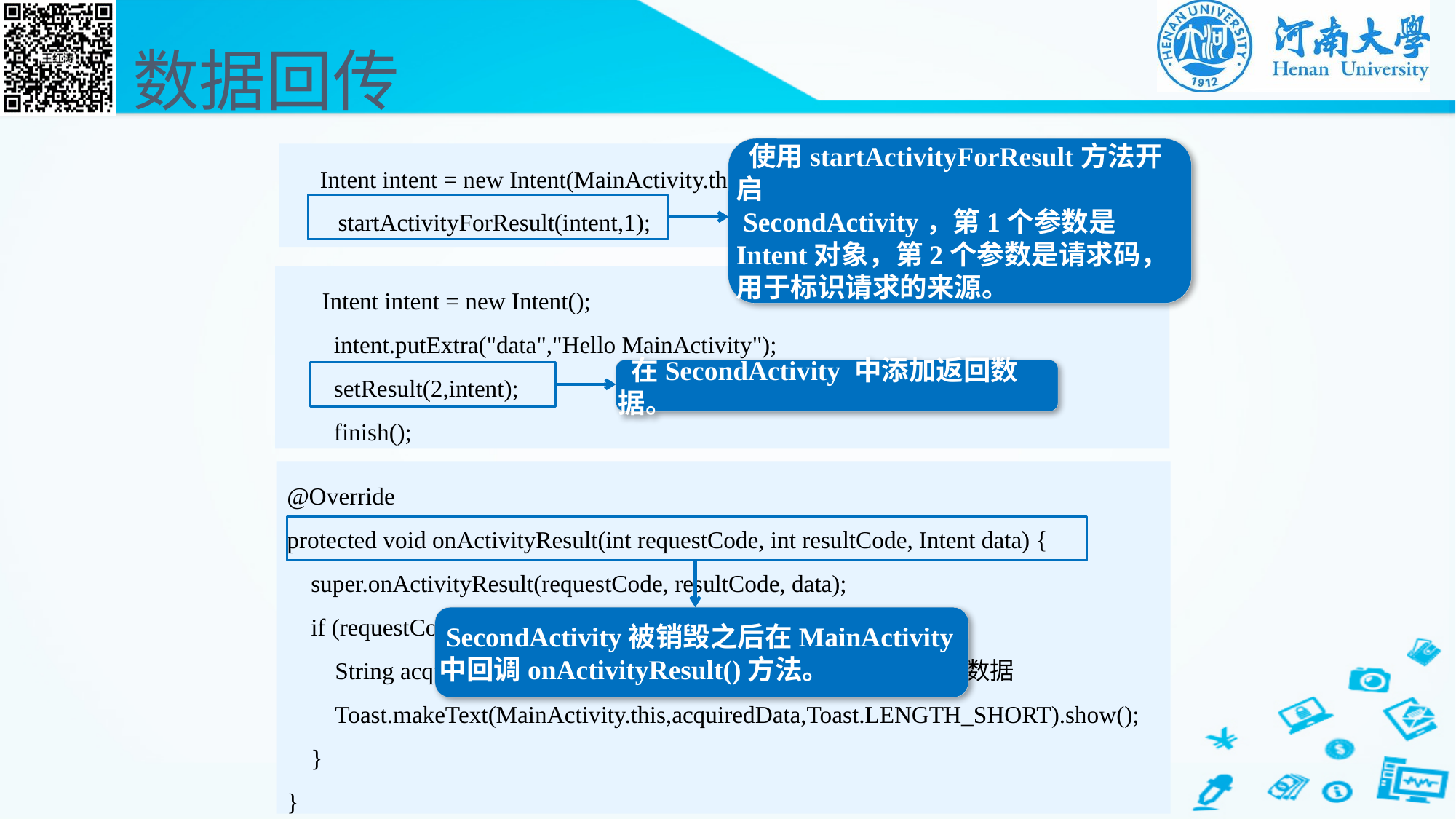

# 数据回传
 使用startActivityForResult方法开启
 SecondActivity，第1个参数是Intent对象，第2个参数是请求码，用于标识请求的来源。
     Intent intent = new Intent(MainActivity.this,SecondActivity.class);
        startActivityForResult(intent,1);

      Intent intent = new Intent();
        intent.putExtra("data","Hello MainActivity");
        setResult(2,intent);
        finish();

 在SecondActivity 中添加返回数据。

@Override
protected void onActivityResult(int requestCode, int resultCode, Intent data) {
    super.onActivityResult(requestCode, resultCode, data);
    if (requestCode == 1&&resultCode == 2){
        String acquiredData= data.getStringExtra("data"); //获取回传的数据
        Toast.makeText(MainActivity.this,acquiredData,Toast.LENGTH_SHORT).show();
    }
}

 SecondActivity被销毁之后在MainActivity中回调onActivityResult()方法。